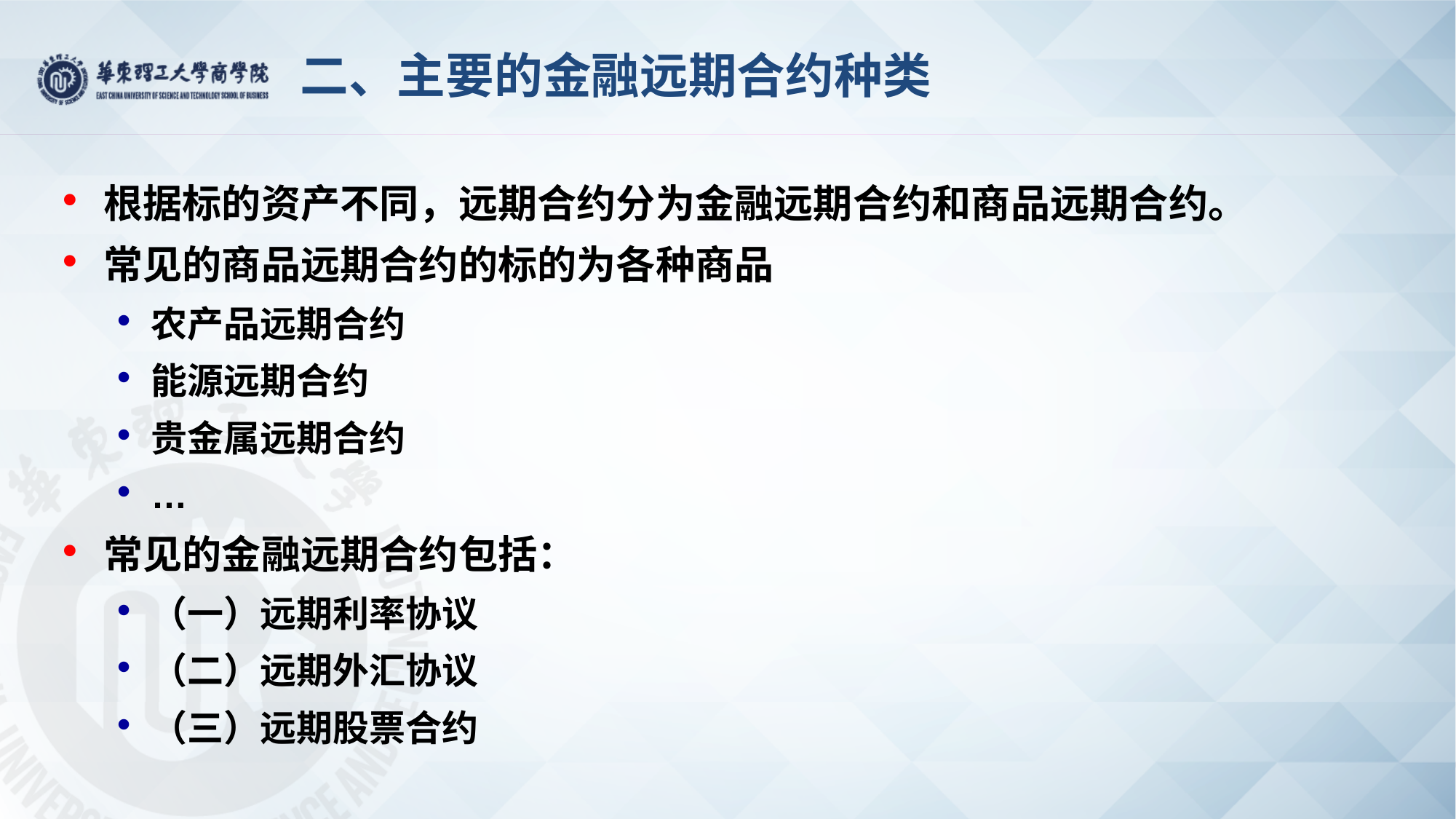

# 二、主要的金融远期合约种类
根据标的资产不同，远期合约分为金融远期合约和商品远期合约。
常见的商品远期合约的标的为各种商品
农产品远期合约
能源远期合约
贵金属远期合约
…
常见的金融远期合约包括：
（一）远期利率协议
（二）远期外汇协议
（三）远期股票合约